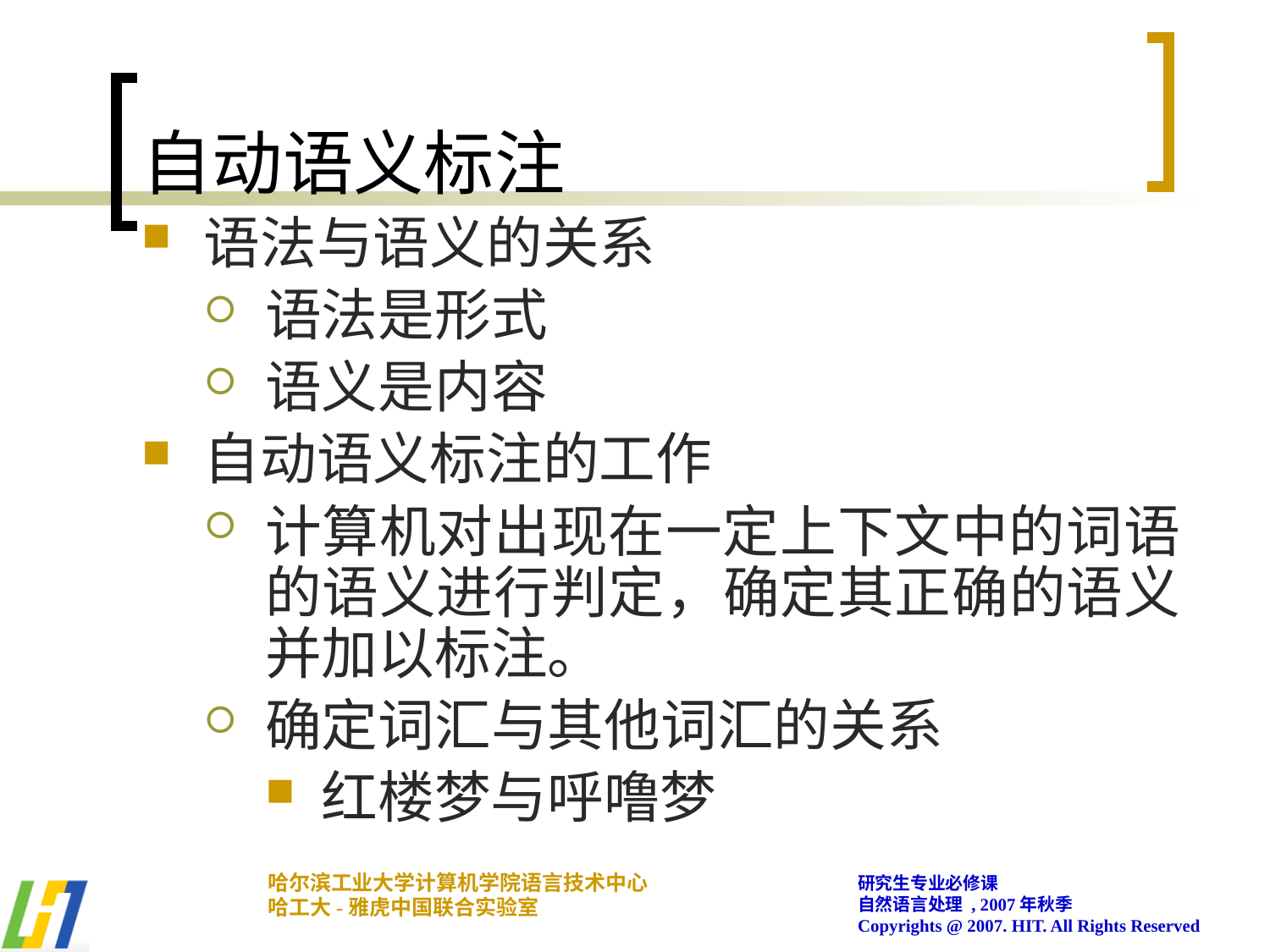

# 自动语义标注
语法与语义的关系
语法是形式
语义是内容
自动语义标注的工作
计算机对出现在一定上下文中的词语的语义进行判定，确定其正确的语义并加以标注。
确定词汇与其他词汇的关系
红楼梦与呼噜梦
哈尔滨工业大学计算机学院语言技术中心
哈工大-雅虎中国联合实验室
研究生专业必修课
自然语言处理 , 2007年秋季
Copyrights @ 2007. HIT. All Rights Reserved